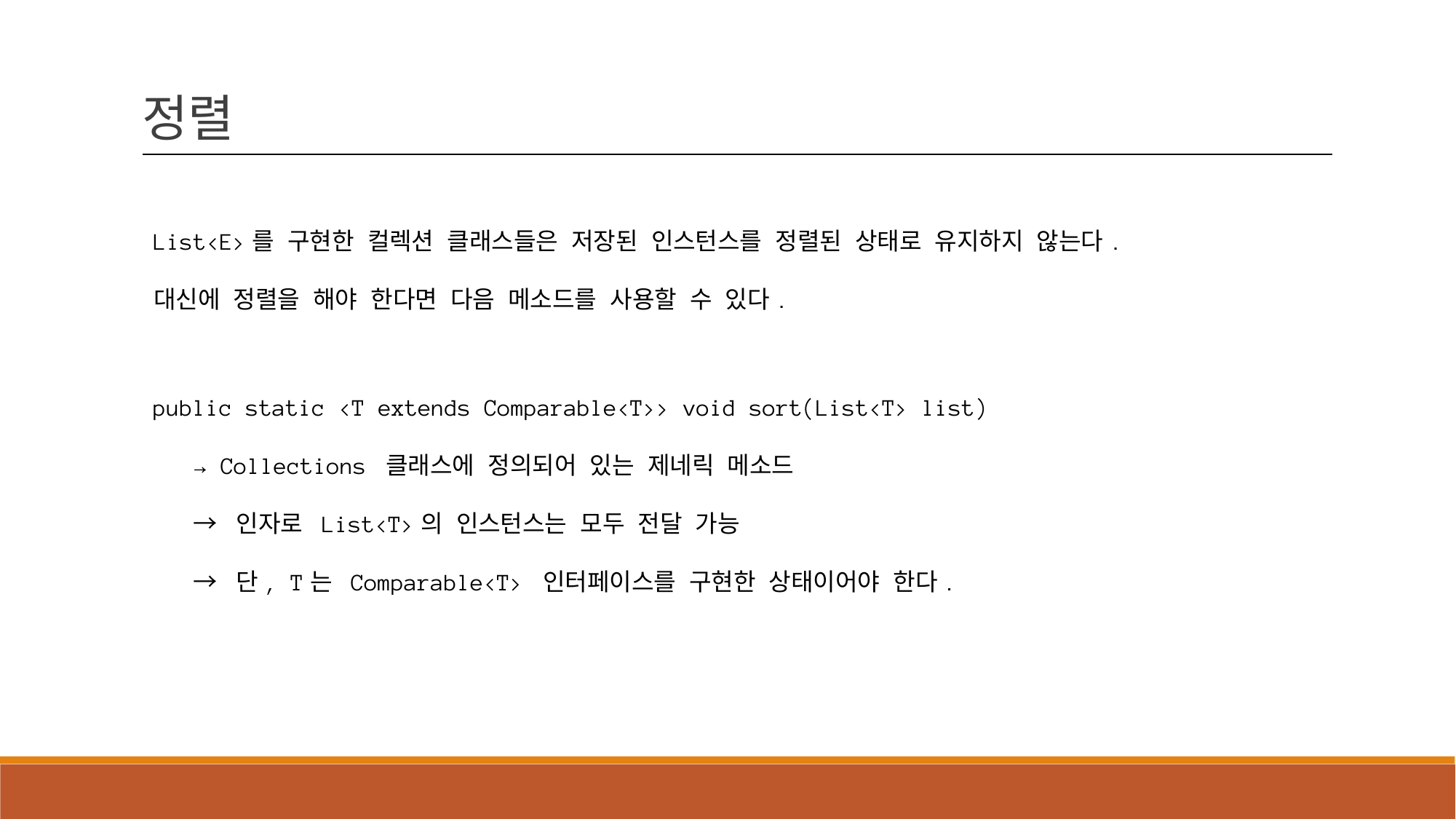

정렬
List<E>를 구현한 컬렉션 클래스들은 저장된 인스턴스를 정렬된 상태로 유지하지 않는다.
대신에 정렬을 해야 한다면 다음 메소드를 사용할 수 있다.
public static <T extends Comparable<T>> void sort(List<T> list)
   → Collections 클래스에 정의되어 있는 제네릭 메소드
   → 인자로 List<T>의 인스턴스는 모두 전달 가능
   → 단, T는 Comparable<T> 인터페이스를 구현한 상태이어야 한다.